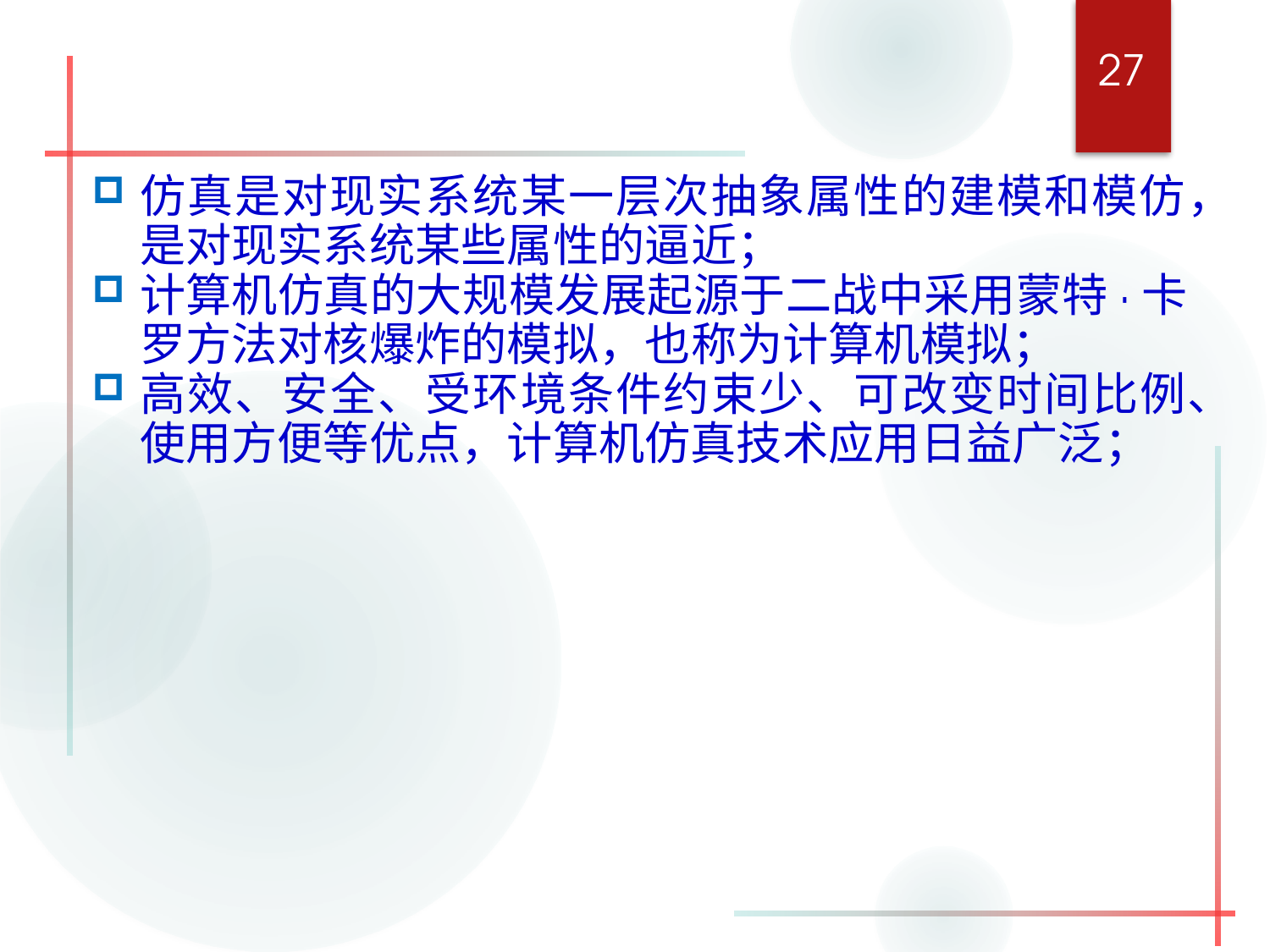

27
#
仿真是对现实系统某一层次抽象属性的建模和模仿，是对现实系统某些属性的逼近；
计算机仿真的大规模发展起源于二战中采用蒙特·卡罗方法对核爆炸的模拟，也称为计算机模拟；
高效、安全、受环境条件约束少、可改变时间比例、使用方便等优点，计算机仿真技术应用日益广泛；